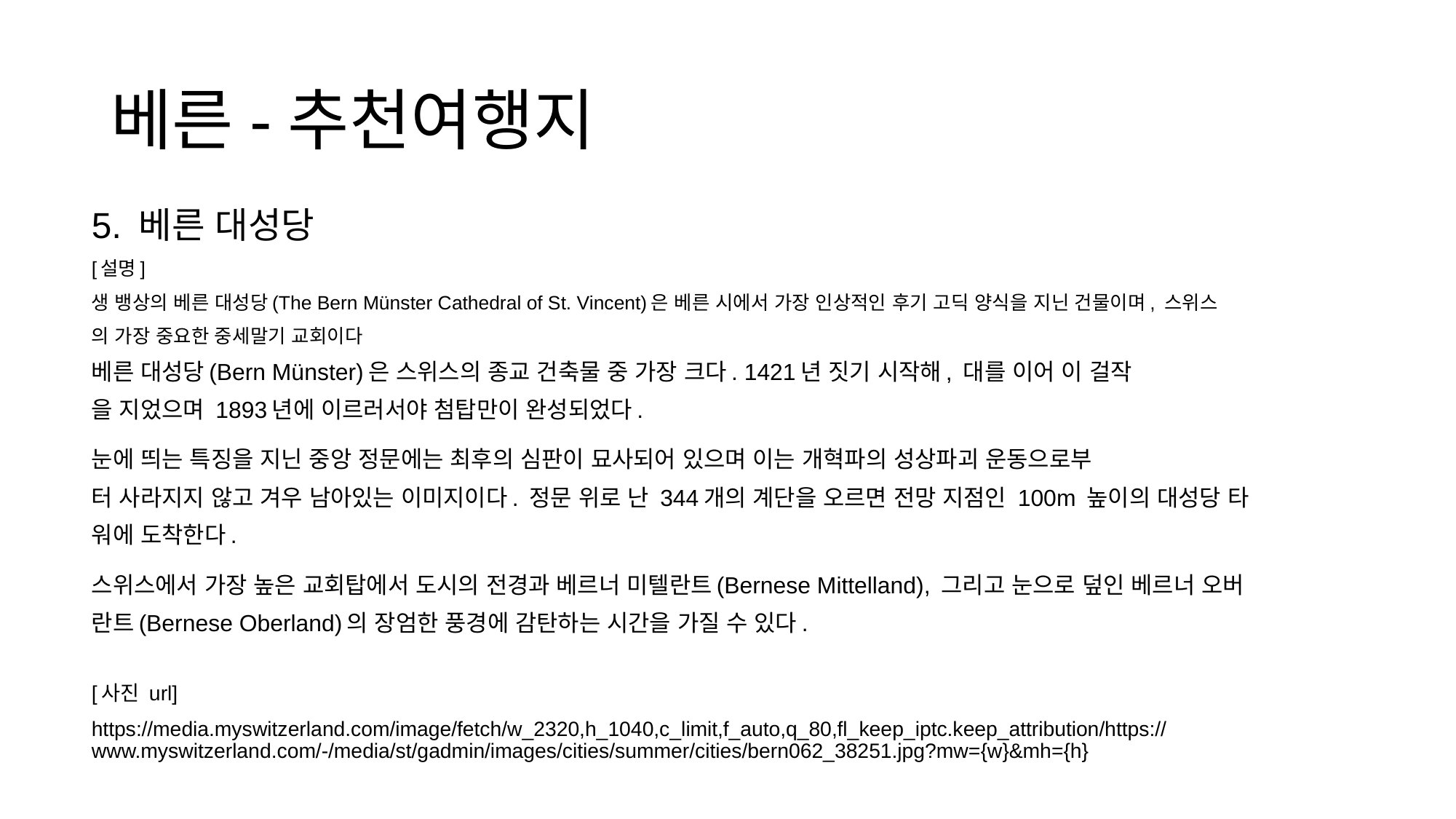

# 베른-추천여행지
5. 베른 대성당
[설명]
생 뱅상의 베른 대성당(The Bern Münster Cathedral of St. Vincent)은 베른 시에서 가장 인상적인 후기 고딕 양식을 지닌 건물이며, 스위스
의 가장 중요한 중세말기 교회이다
베른 대성당(Bern Münster)은 스위스의 종교 건축물 중 가장 크다. 1421년 짓기 시작해, 대를 이어 이 걸작
을 지었으며 1893년에 이르러서야 첨탑만이 완성되었다.
눈에 띄는 특징을 지닌 중앙 정문에는 최후의 심판이 묘사되어 있으며 이는 개혁파의 성상파괴 운동으로부
터 사라지지 않고 겨우 남아있는 이미지이다. 정문 위로 난 344개의 계단을 오르면 전망 지점인 100m 높이의 대성당 타
워에 도착한다.
스위스에서 가장 높은 교회탑에서 도시의 전경과 베르너 미텔란트(Bernese Mittelland), 그리고 눈으로 덮인 베르너 오버
란트(Bernese Oberland)의 장엄한 풍경에 감탄하는 시간을 가질 수 있다.

[사진 url]
https://media.myswitzerland.com/image/fetch/w_2320,h_1040,c_limit,f_auto,q_80,fl_keep_iptc.keep_attribution/https://www.myswitzerland.com/-/media/st/gadmin/images/cities/summer/cities/bern062_38251.jpg?mw={w}&mh={h}